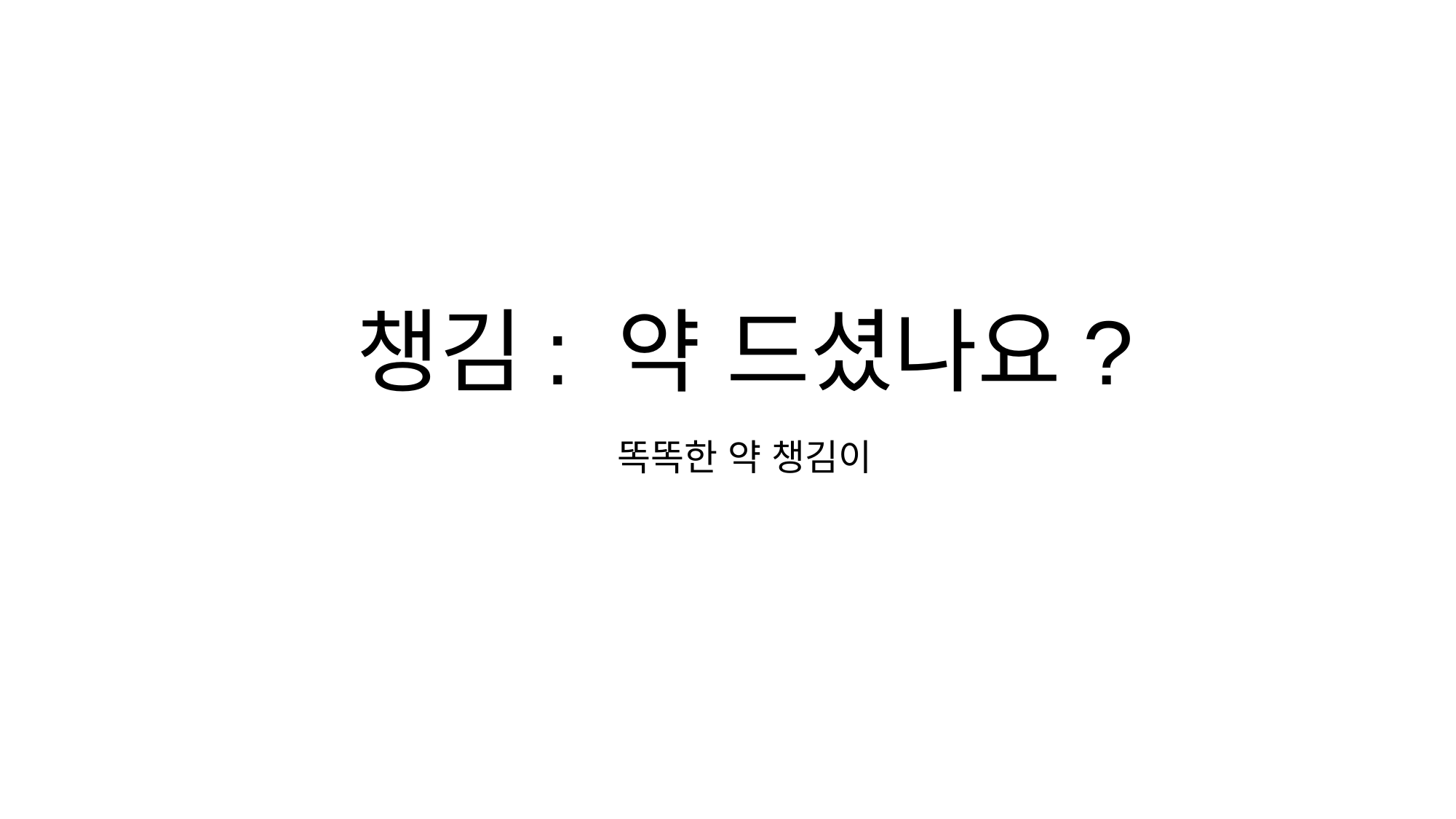

# 챙김: 약 드셨나요?
똑똑한 약 챙김이